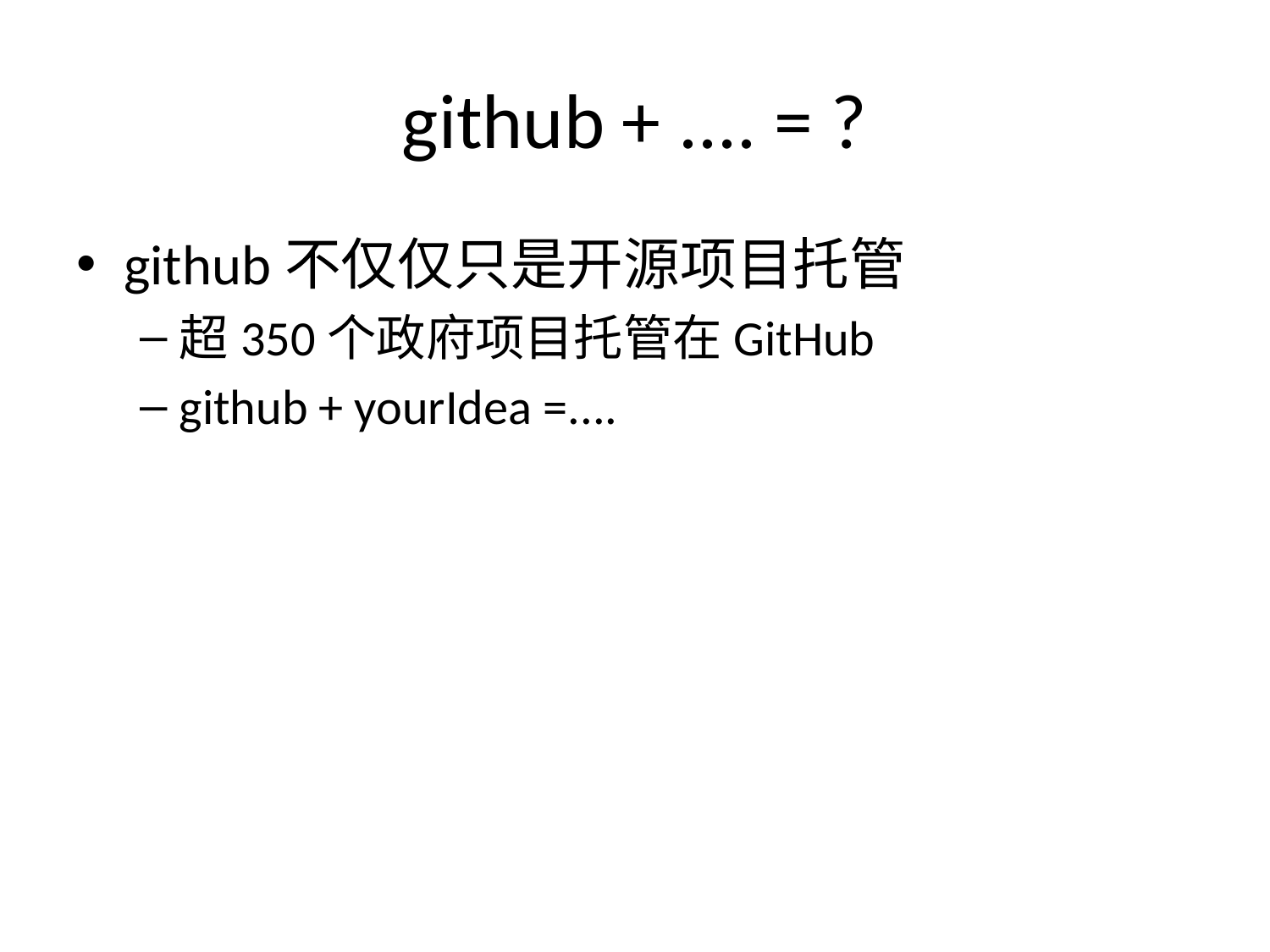

# github + .... = ?
github不仅仅只是开源项目托管
超350个政府项目托管在GitHub
github + yourIdea =....